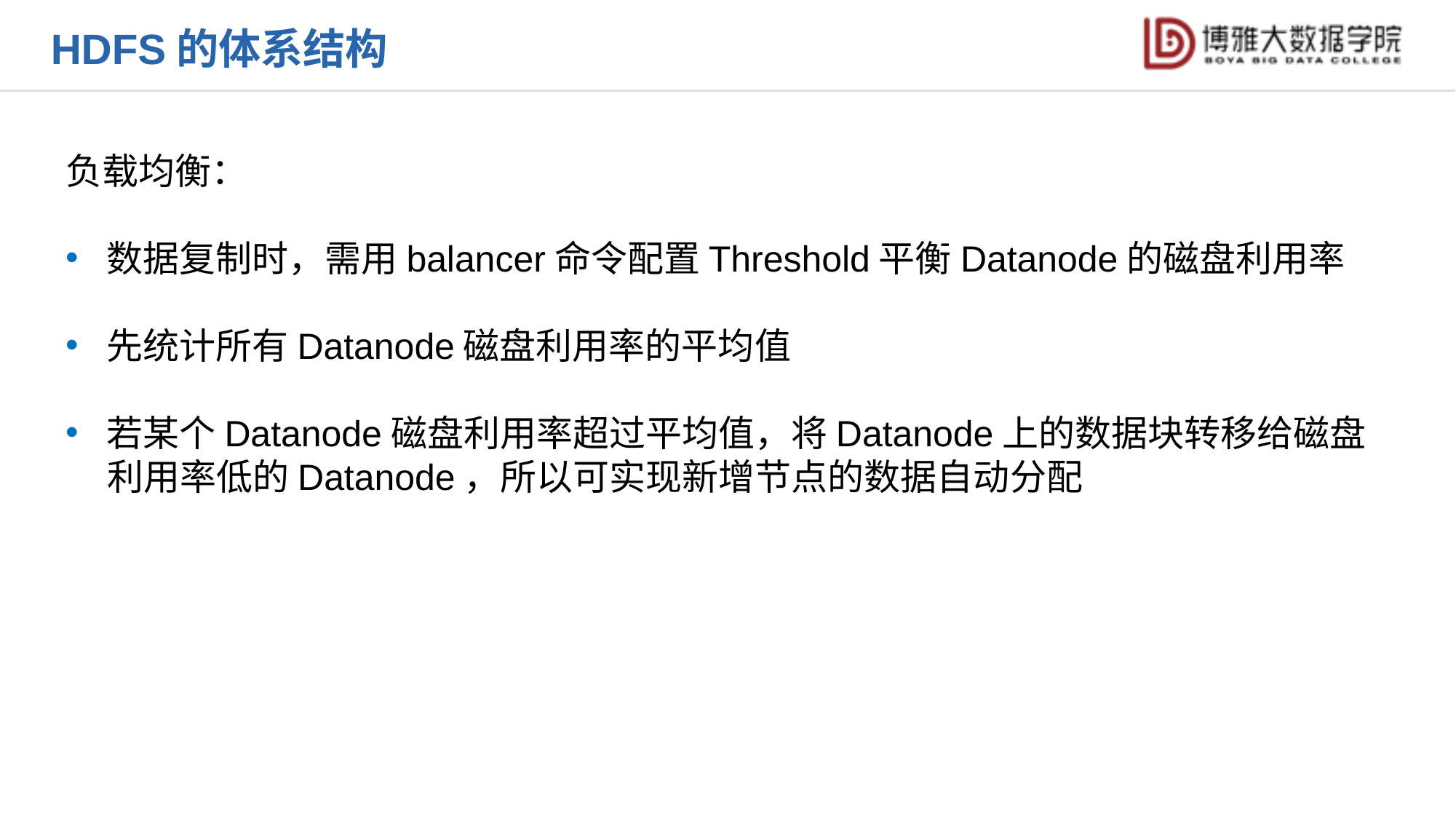

HDFS的体系结构
负载均衡：

数据复制时，需用balancer命令配置Threshold平衡Datanode的磁盘利用率

先统计所有Datanode磁盘利用率的平均值

若某个Datanode磁盘利用率超过平均值，将Datanode上的数据块转移给磁盘
    利用率低的Datanode，所以可实现新增节点的数据自动分配